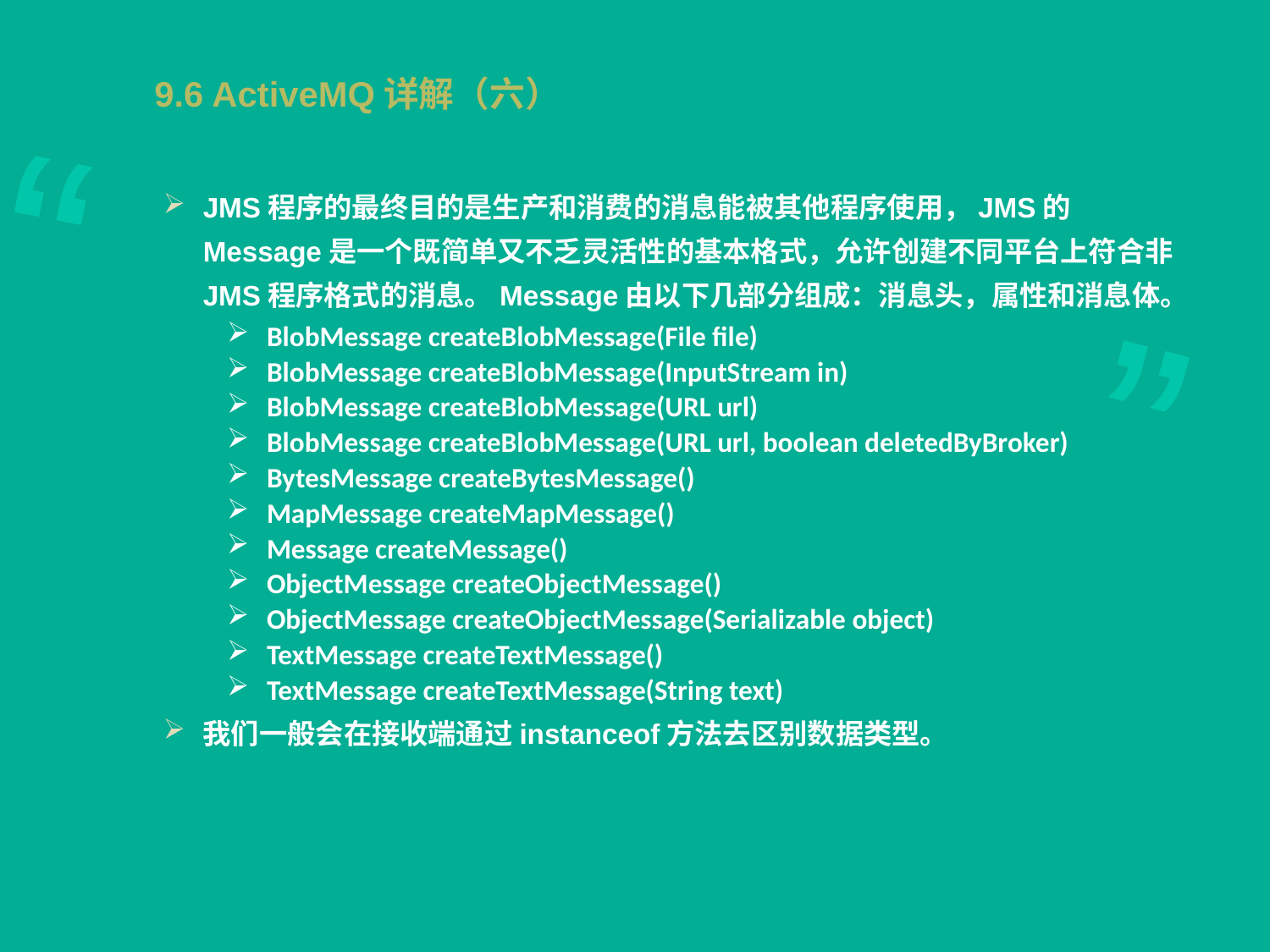

# 9.6 ActiveMQ详解（六）
JMS程序的最终目的是生产和消费的消息能被其他程序使用，JMS的 Message是一个既简单又不乏灵活性的基本格式，允许创建不同平台上符合非JMS程序格式的消息。Message由以下几部分组成：消息头，属性和消息体。
BlobMessage createBlobMessage(File file)
BlobMessage createBlobMessage(InputStream in)
BlobMessage createBlobMessage(URL url)
BlobMessage createBlobMessage(URL url, boolean deletedByBroker)
BytesMessage createBytesMessage()
MapMessage createMapMessage()
Message createMessage()
ObjectMessage createObjectMessage()
ObjectMessage createObjectMessage(Serializable object)
TextMessage createTextMessage()
TextMessage createTextMessage(String text)
我们一般会在接收端通过instanceof方法去区别数据类型。